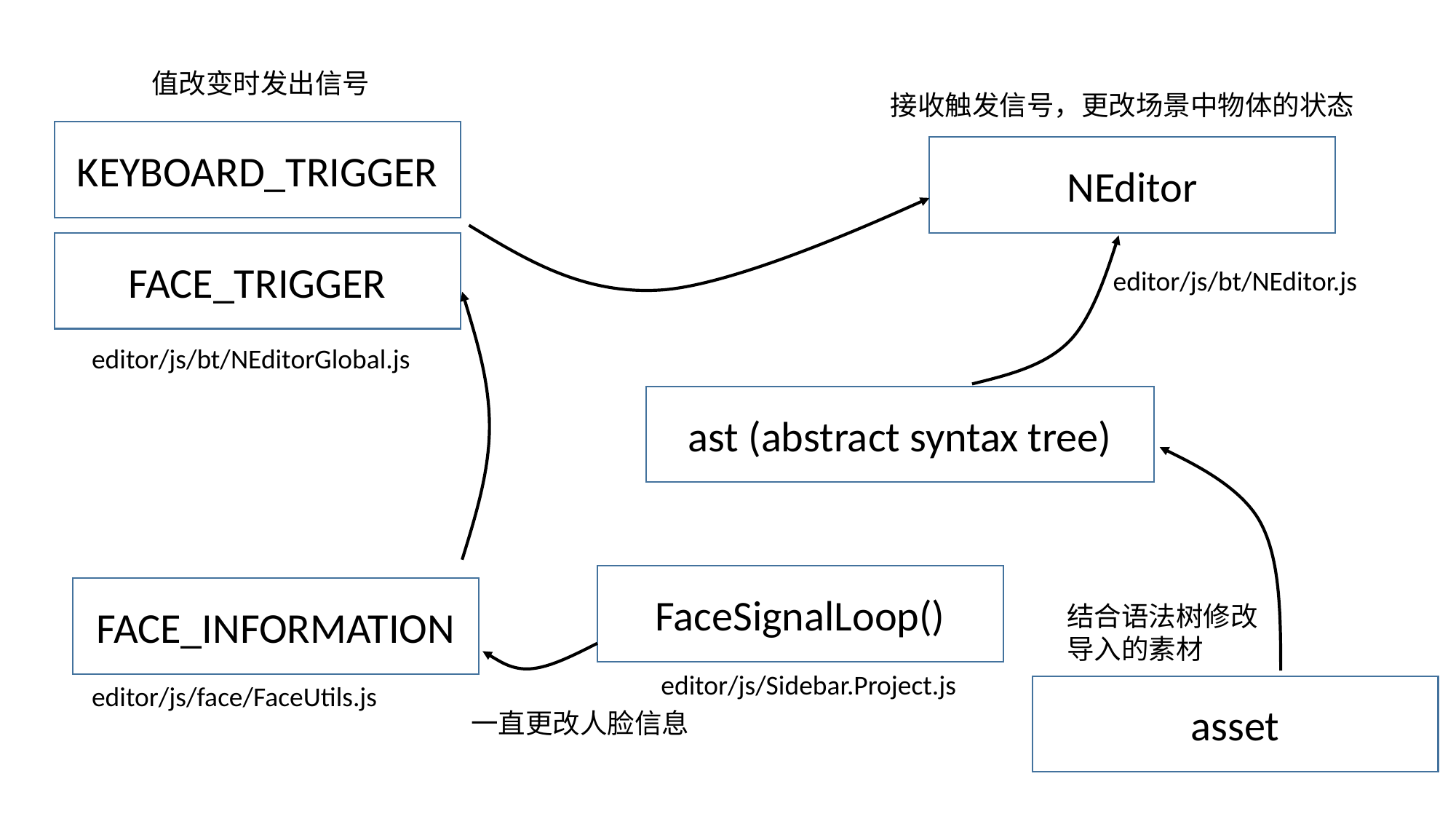

值改变时发出信号
接收触发信号，更改场景中物体的状态
KEYBOARD_TRIGGER
NEditor

FACE_TRIGGER

editor/js/bt/NEditor.js

editor/js/bt/NEditorGlobal.js
ast (abstract syntax tree)

FaceSignalLoop()
FACE_INFORMATION
结合语法树修改
导入的素材

editor/js/Sidebar.Project.js
editor/js/face/FaceUtils.js
asset
一直更改人脸信息